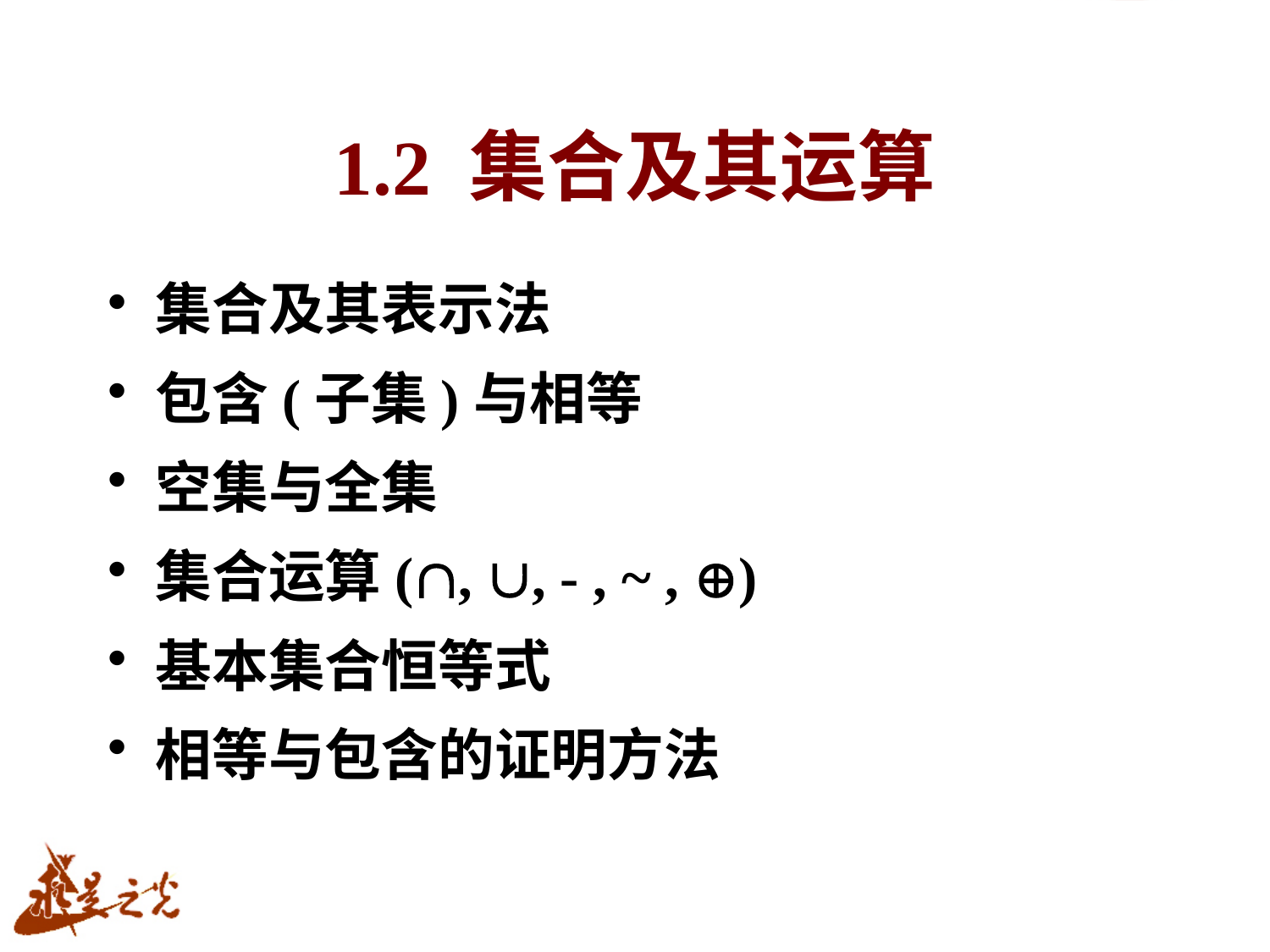

# 1.2 集合及其运算
集合及其表示法
包含(子集)与相等
空集与全集
集合运算(∩, ∪, - , ~ , ⊕)
基本集合恒等式
相等与包含的证明方法
8